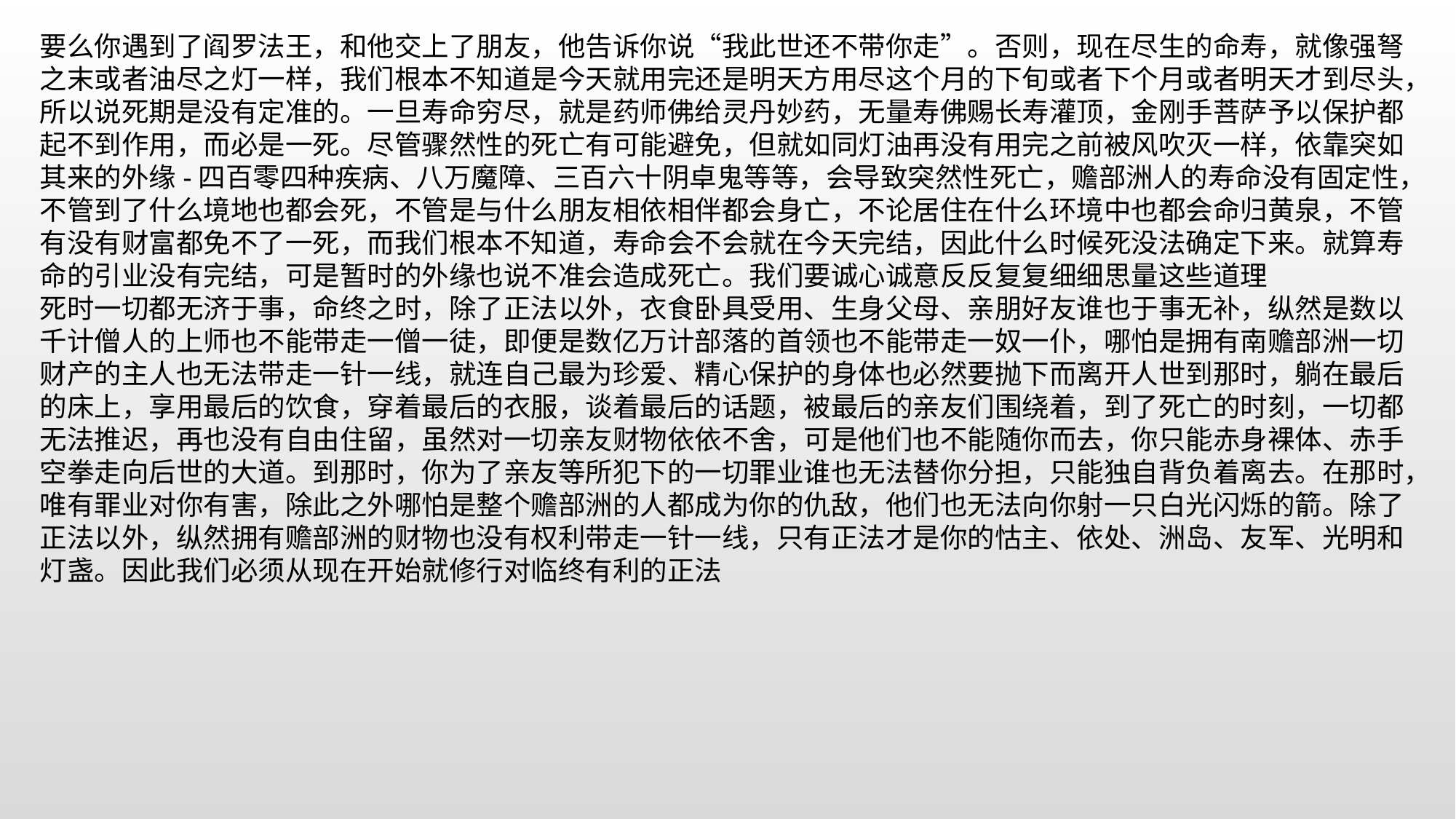

要么你遇到了阎罗法王，和他交上了朋友，他告诉你说“我此世还不带你走”。否则，现在尽生的命寿，就像强弩之末或者油尽之灯一样，我们根本不知道是今天就用完还是明天方用尽这个月的下旬或者下个月或者明天才到尽头，所以说死期是没有定准的。一旦寿命穷尽，就是药师佛给灵丹妙药，无量寿佛赐长寿灌顶，金刚手菩萨予以保护都起不到作用，而必是一死。尽管骤然性的死亡有可能避免，但就如同灯油再没有用完之前被风吹灭一样，依靠突如其来的外缘-四百零四种疾病、八万魔障、三百六十阴卓鬼等等，会导致突然性死亡，赡部洲人的寿命没有固定性，不管到了什么境地也都会死，不管是与什么朋友相依相伴都会身亡，不论居住在什么环境中也都会命归黄泉，不管有没有财富都免不了一死，而我们根本不知道，寿命会不会就在今天完结，因此什么时候死没法确定下来。就算寿命的引业没有完结，可是暂时的外缘也说不准会造成死亡。我们要诚心诚意反反复复细细思量这些道理
死时一切都无济于事，命终之时，除了正法以外，衣食卧具受用、生身父母、亲朋好友谁也于事无补，纵然是数以千计僧人的上师也不能带走一僧一徒，即便是数亿万计部落的首领也不能带走一奴一仆，哪怕是拥有南赡部洲一切财产的主人也无法带走一针一线，就连自己最为珍爱、精心保护的身体也必然要抛下而离开人世到那时，躺在最后的床上，享用最后的饮食，穿着最后的衣服，谈着最后的话题，被最后的亲友们围绕着，到了死亡的时刻，一切都无法推迟，再也没有自由住留，虽然对一切亲友财物依依不舍，可是他们也不能随你而去，你只能赤身裸体、赤手空拳走向后世的大道。到那时，你为了亲友等所犯下的一切罪业谁也无法替你分担，只能独自背负着离去。在那时，唯有罪业对你有害，除此之外哪怕是整个赡部洲的人都成为你的仇敌，他们也无法向你射一只白光闪烁的箭。除了正法以外，纵然拥有赡部洲的财物也没有权利带走一针一线，只有正法才是你的怙主、依处、洲岛、友军、光明和灯盏。因此我们必须从现在开始就修行对临终有利的正法